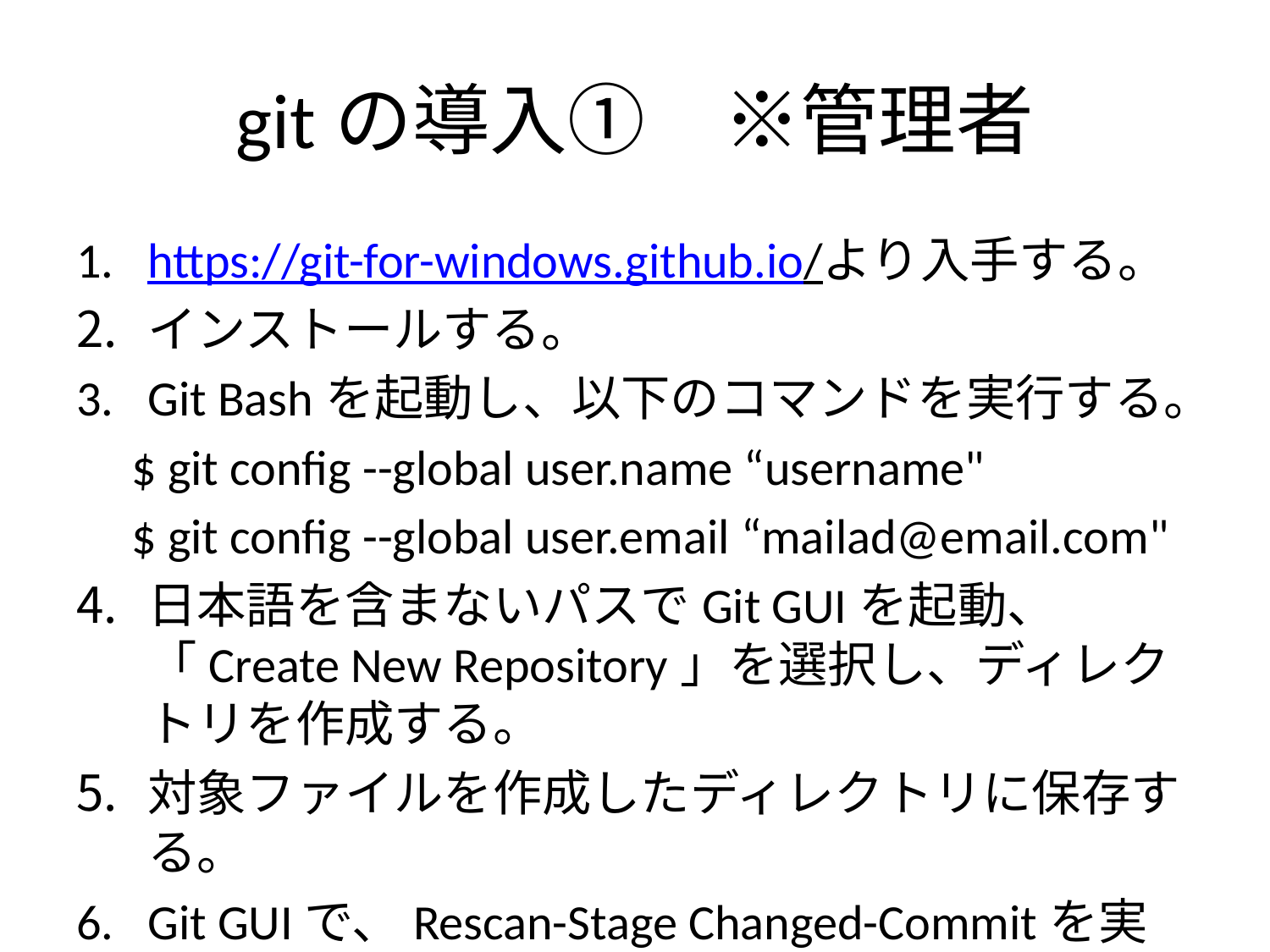

# gitの導入①　※管理者
https://git-for-windows.github.io/より入手する。
インストールする。
Git Bashを起動し、以下のコマンドを実行する。
$ git config --global user.name “username"
$ git config --global user.email “mailad@email.com"
日本語を含まないパスでGit GUIを起動、「Create New Repository」を選択し、ディレクトリを作成する。
対象ファイルを作成したディレクトリに保存する。
Git GUIで、Rescan-Stage Changed-Commitを実行する。※コミット時はメッセージの入力が必須。